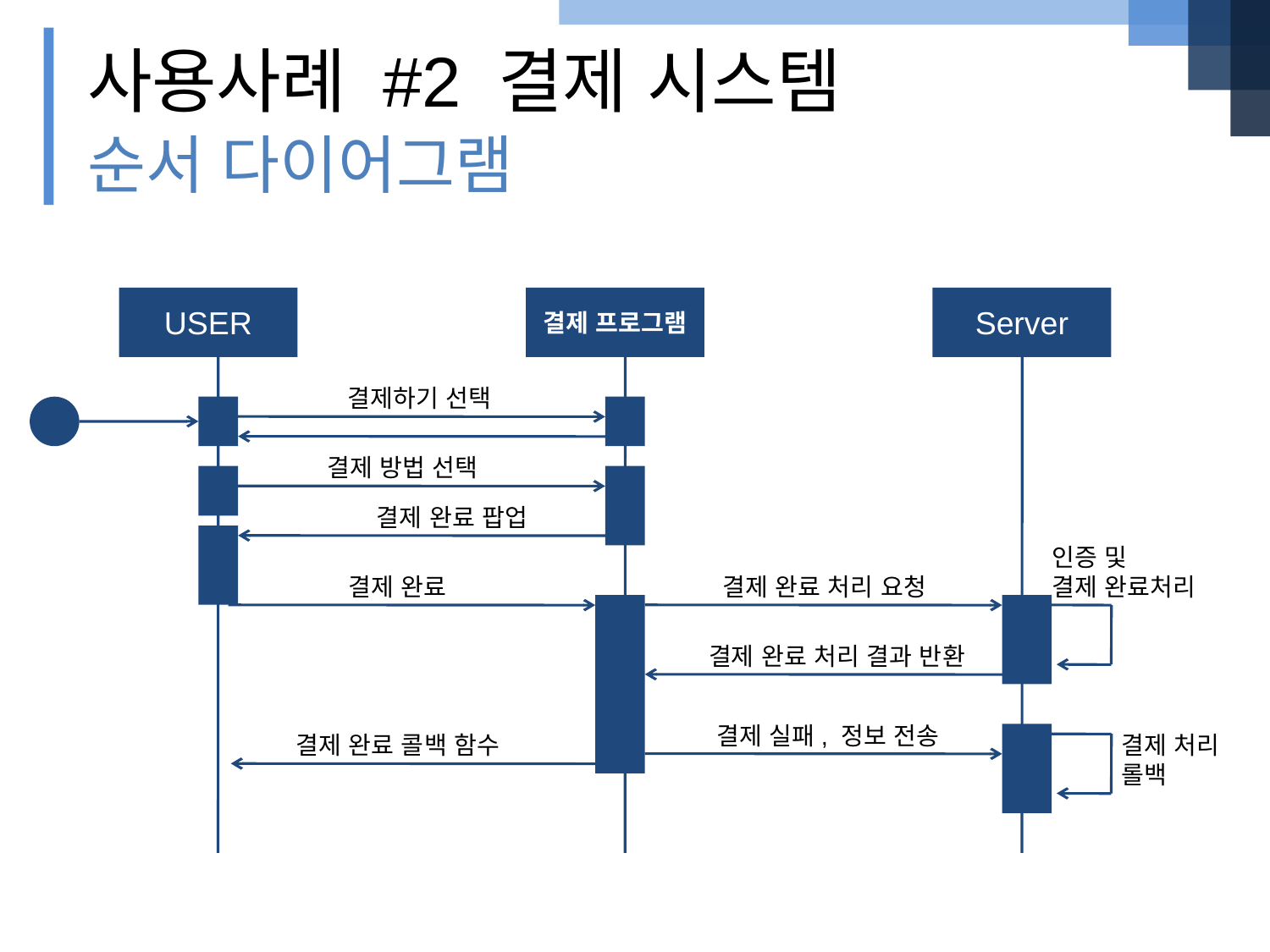

사용사례 #2 결제 시스템

순서 다이어그램
USER
결제 프로그램
Server
결제하기 선택

결제 방법 선택

결제 완료 팝업

인증 및
결제 완료처리
결제 완료
결제 완료 처리 요청

결제 완료 처리 결과 반환
결제 실패, 정보 전송
결제 완료 콜백 함수

결제 처리
롤백